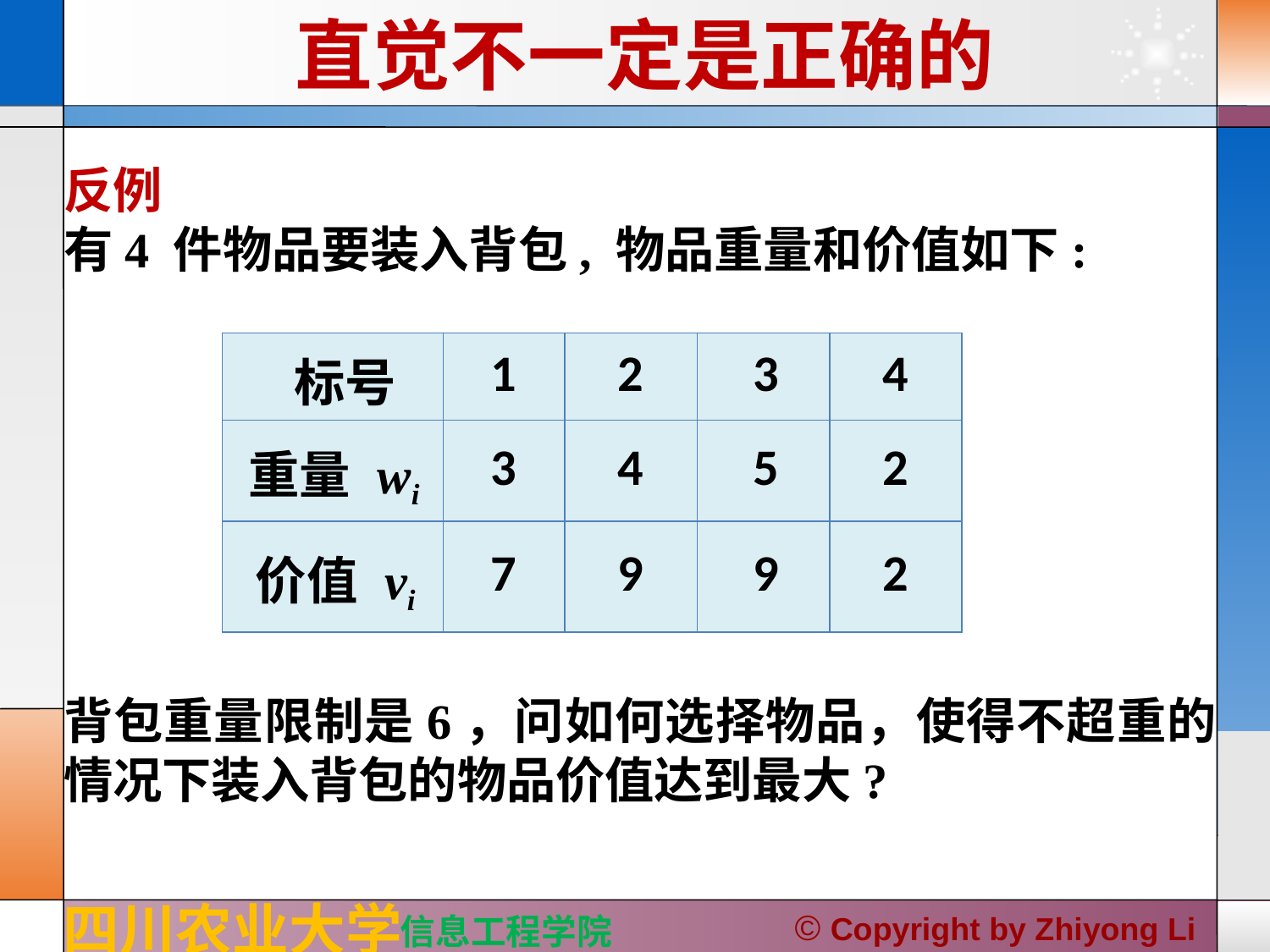

# 直觉不一定是正确的
反例
有4 件物品要装入背包, 物品重量和价值如下:
| 标号 | 1 | 2 | 3 | 4 |
| --- | --- | --- | --- | --- |
| 重量 wi | 3 | 4 | 5 | 2 |
| 价值 vi | 7 | 9 | 9 | 2 |
背包重量限制是6，问如何选择物品，使得不超重的情况下装入背包的物品价值达到最大?